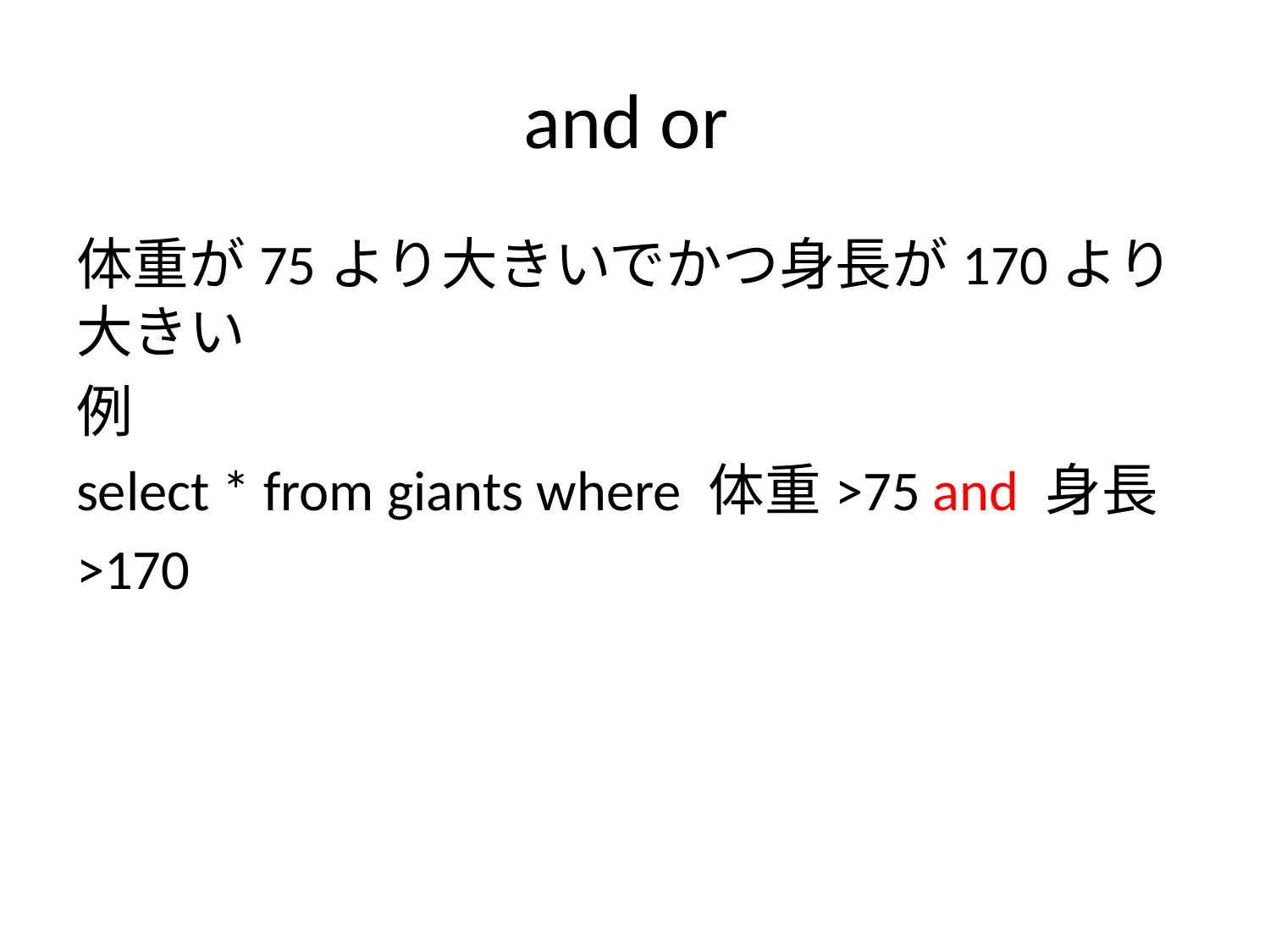

# and or
体重が75より大きいでかつ身長が170より大きい
例
select * from giants where 体重>75 and 身長
>170